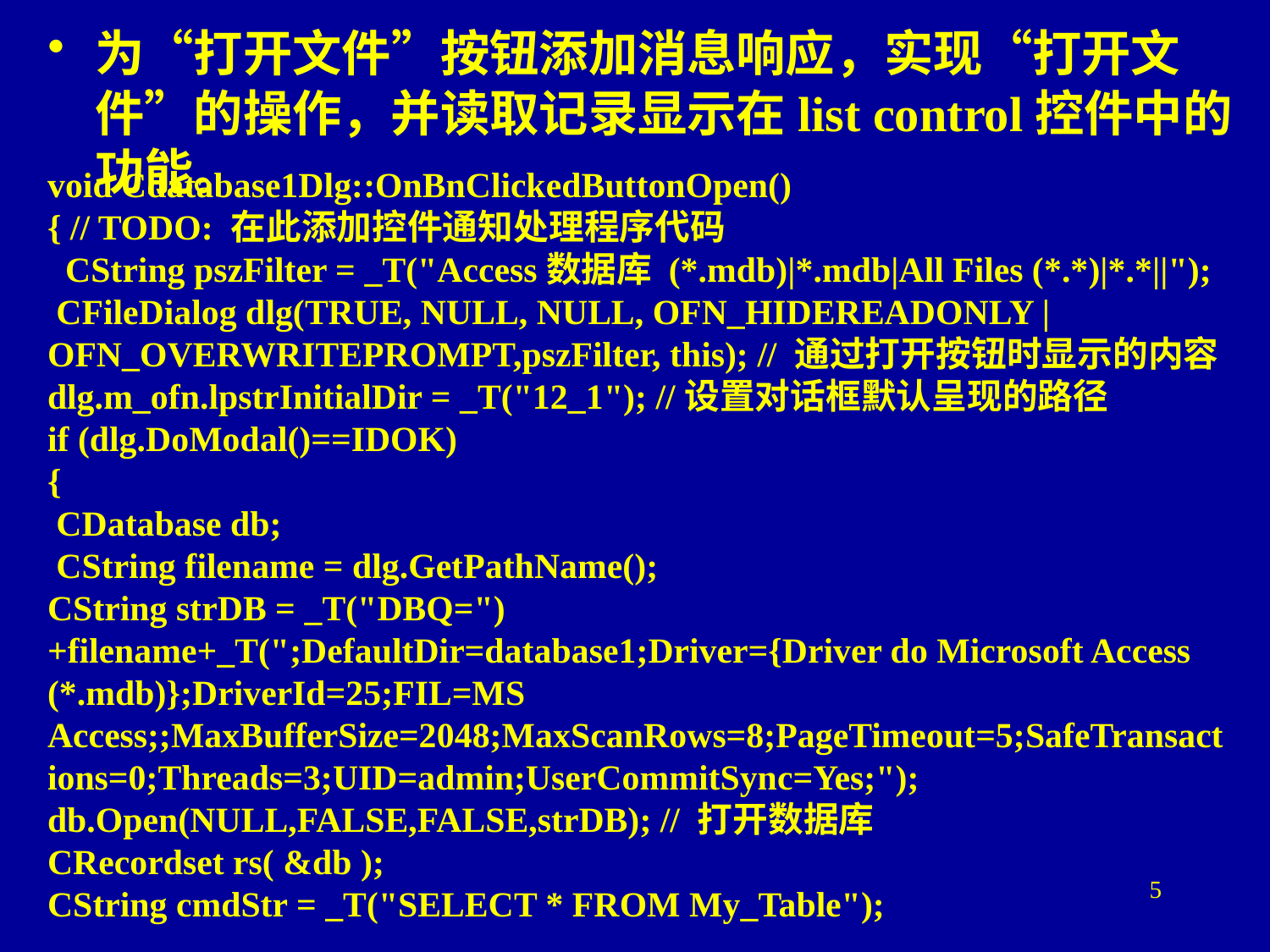

为“打开文件”按钮添加消息响应，实现“打开文件”的操作，并读取记录显示在list control控件中的功能。
void Cdatabase1Dlg::OnBnClickedButtonOpen()
{ // TODO: 在此添加控件通知处理程序代码
  CString pszFilter = _T("Access数据库 (*.mdb)|*.mdb|All Files (*.*)|*.*||");
 CFileDialog dlg(TRUE, NULL, NULL, OFN_HIDEREADONLY | OFN_OVERWRITEPROMPT,pszFilter, this); // 通过打开按钮时显示的内容
dlg.m_ofn.lpstrInitialDir = _T("12_1"); //设置对话框默认呈现的路径
if (dlg.DoModal()==IDOK)
{
 CDatabase db;
 CString filename = dlg.GetPathName();
CString strDB = _T("DBQ=")+filename+_T(";DefaultDir=database1;Driver={Driver do Microsoft Access (*.mdb)};DriverId=25;FIL=MS Access;;MaxBufferSize=2048;MaxScanRows=8;PageTimeout=5;SafeTransactions=0;Threads=3;UID=admin;UserCommitSync=Yes;");
db.Open(NULL,FALSE,FALSE,strDB); // 打开数据库
CRecordset rs( &db );
CString cmdStr = _T("SELECT * FROM My_Table");
5